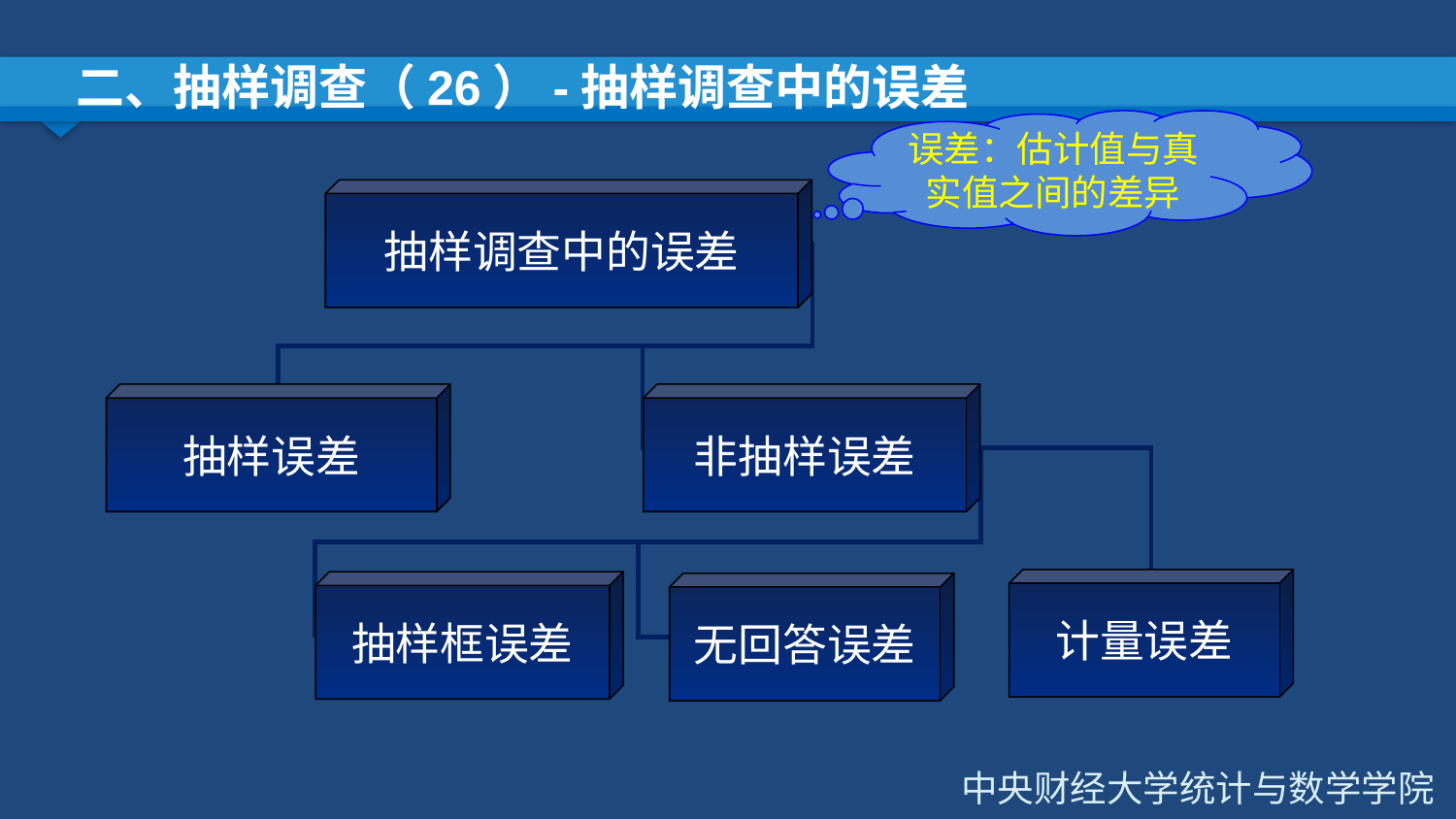

# 二、抽样调查（26）-抽样调查中的误差
误差：估计值与真实值之间的差异
抽样调查中的误差
抽样误差
非抽样误差
计量误差
抽样框误差
无回答误差